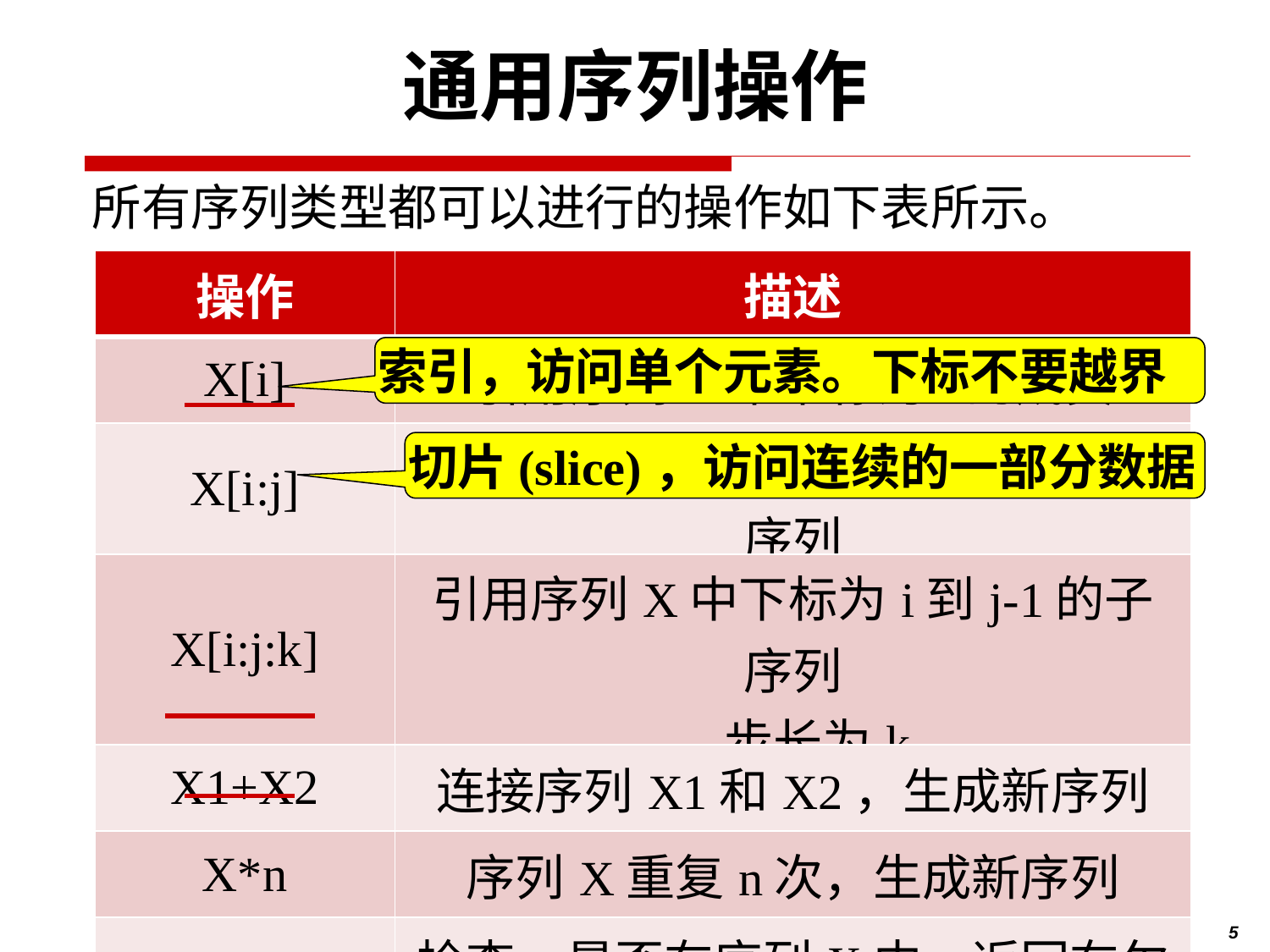

# 通用序列操作
所有序列类型都可以进行的操作如下表所示。
| 操作 | 描述 |
| --- | --- |
| X[i] | 引用序列X中下标为i的成员 |
| X[i:j] | 引用序列X中下标为i到j-1的子序列 |
| X[i:j:k] | 引用序列X中下标为i到j-1的子序列 ，步长为k |
| X1+X2 | 连接序列X1和X2，生成新序列 |
| X\*n | 序列X重复n次，生成新序列 |
| v in X | 检查v是否在序列X中，返回布尔值 |
索引，访问单个元素。下标不要越界
切片(slice)，访问连续的一部分数据
5